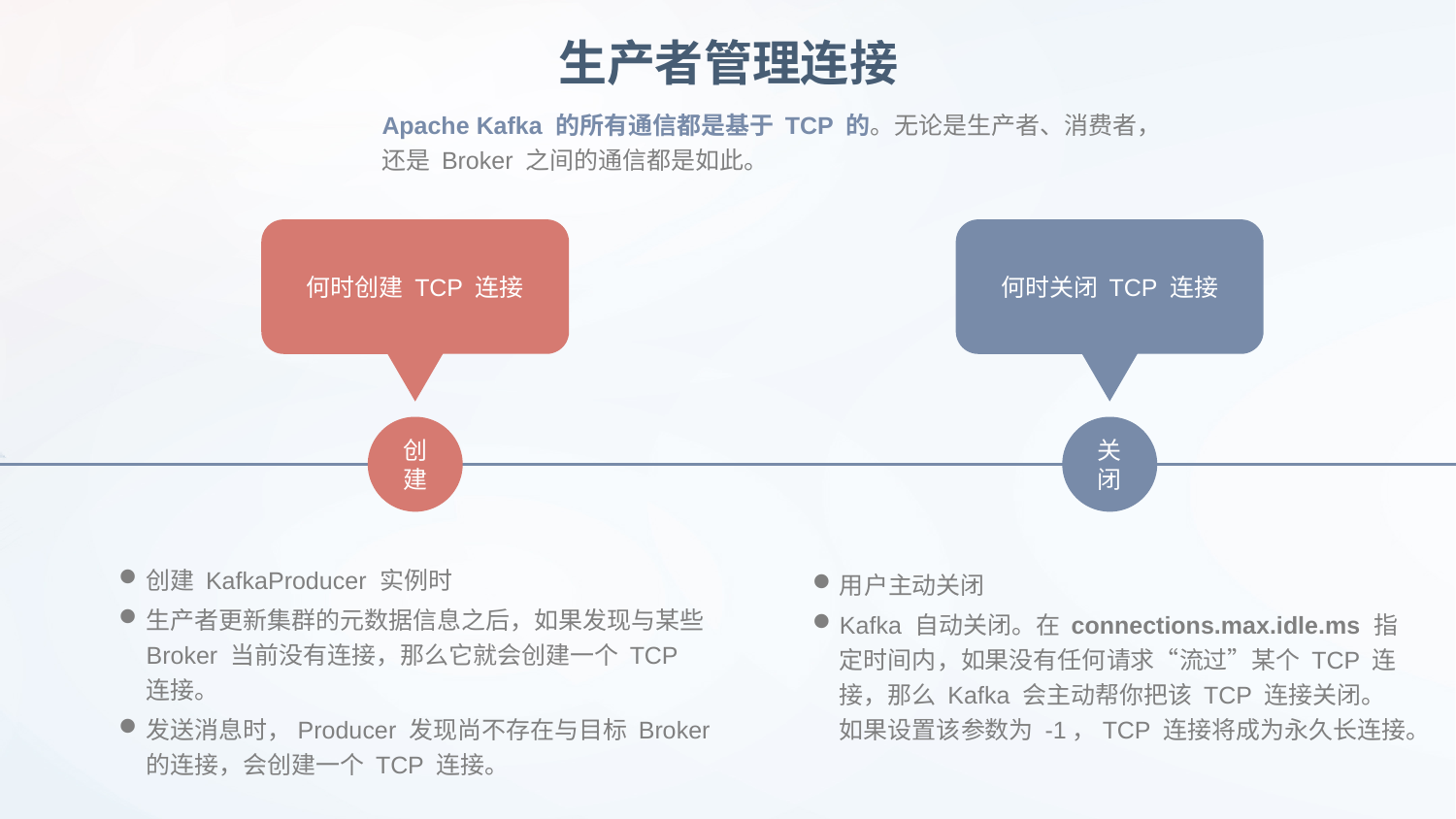

生产者管理连接
Apache Kafka 的所有通信都是基于 TCP 的。无论是生产者、消费者，还是 Broker 之间的通信都是如此。
何时创建 TCP 连接

何时关闭 TCP 连接

创建
关闭
创建 KafkaProducer 实例时
生产者更新集群的元数据信息之后，如果发现与某些 Broker 当前没有连接，那么它就会创建一个 TCP 连接。
发送消息时，Producer 发现尚不存在与目标 Broker 的连接，会创建一个 TCP 连接。
用户主动关闭
Kafka 自动关闭。在 connections.max.idle.ms 指定时间内，如果没有任何请求“流过”某个 TCP 连接，那么 Kafka 会主动帮你把该 TCP 连接关闭。如果设置该参数为 -1，TCP 连接将成为永久长连接。